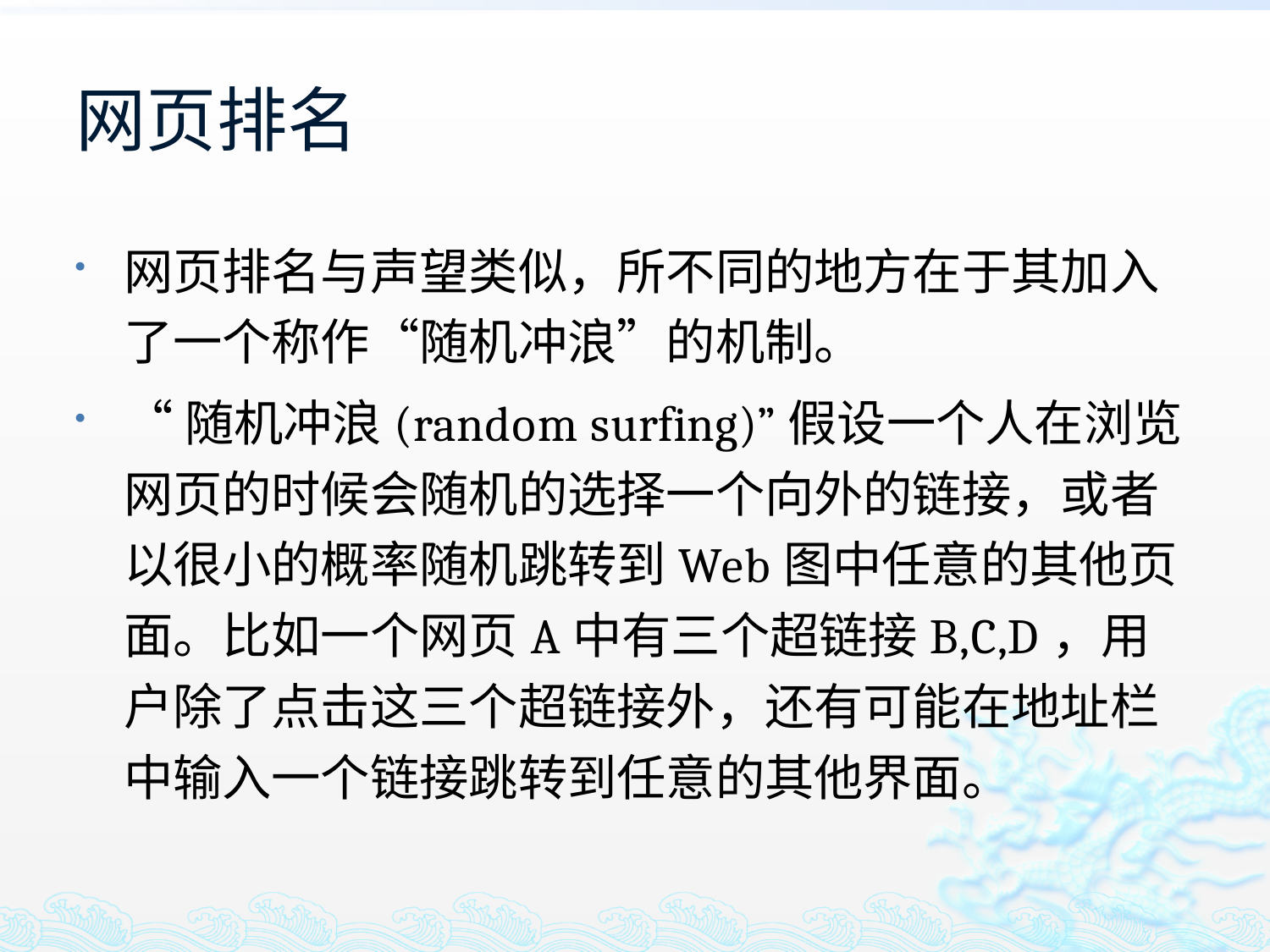

# 网页排名
网页排名与声望类似，所不同的地方在于其加入了一个称作“随机冲浪”的机制。
“随机冲浪(random surfing)”假设一个人在浏览网页的时候会随机的选择一个向外的链接，或者以很小的概率随机跳转到Web图中任意的其他页面。比如一个网页A中有三个超链接B,C,D，用户除了点击这三个超链接外，还有可能在地址栏中输入一个链接跳转到任意的其他界面。